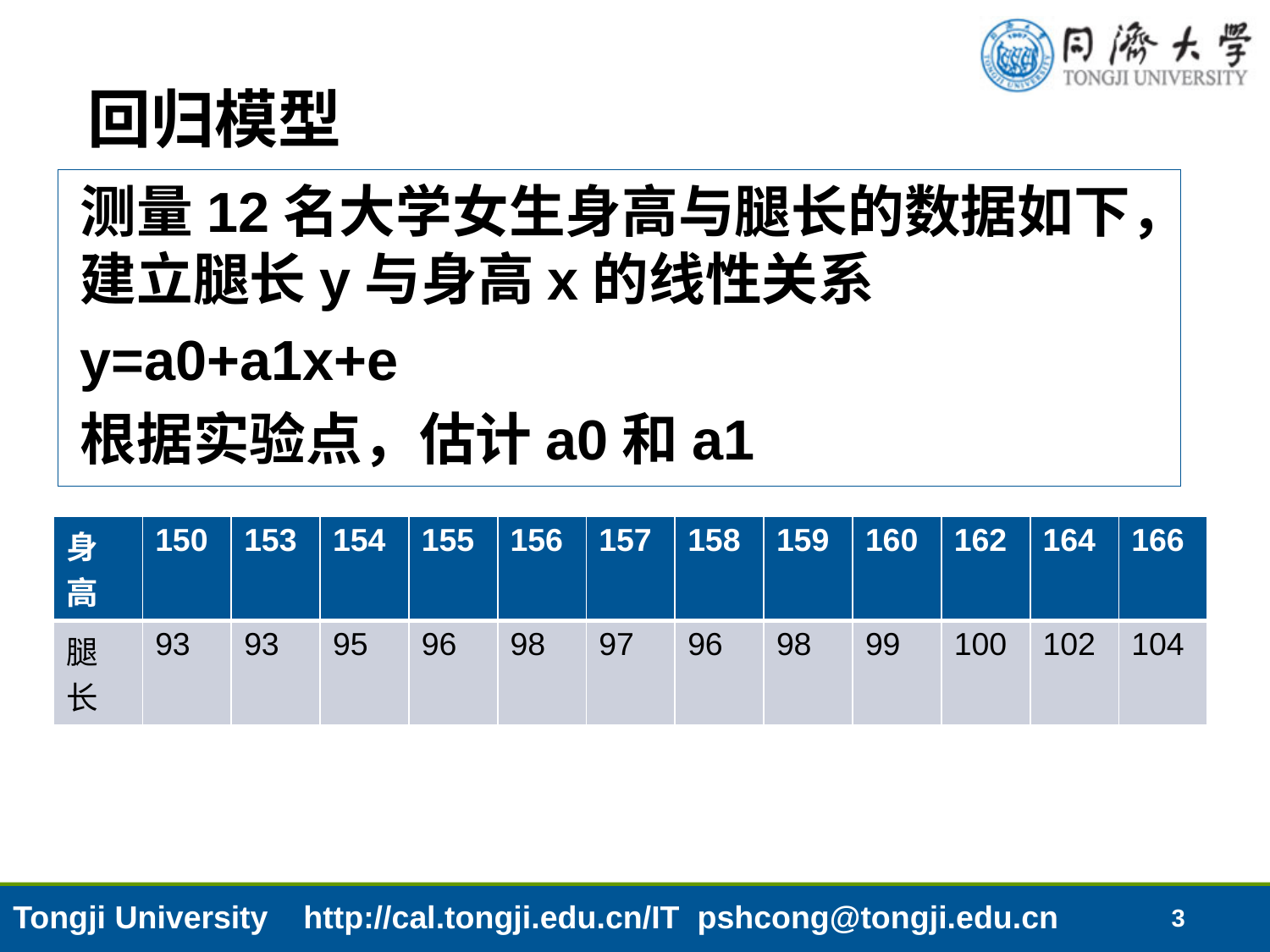

# 回归模型
测量12名大学女生身高与腿长的数据如下，建立腿长y与身高x的线性关系
y=a0+a1x+e
根据实验点，估计a0和a1
| 身高 | 150 | 153 | 154 | 155 | 156 | 157 | 158 | 159 | 160 | 162 | 164 | 166 |
| --- | --- | --- | --- | --- | --- | --- | --- | --- | --- | --- | --- | --- |
| 腿长 | 93 | 93 | 95 | 96 | 98 | 97 | 96 | 98 | 99 | 100 | 102 | 104 |